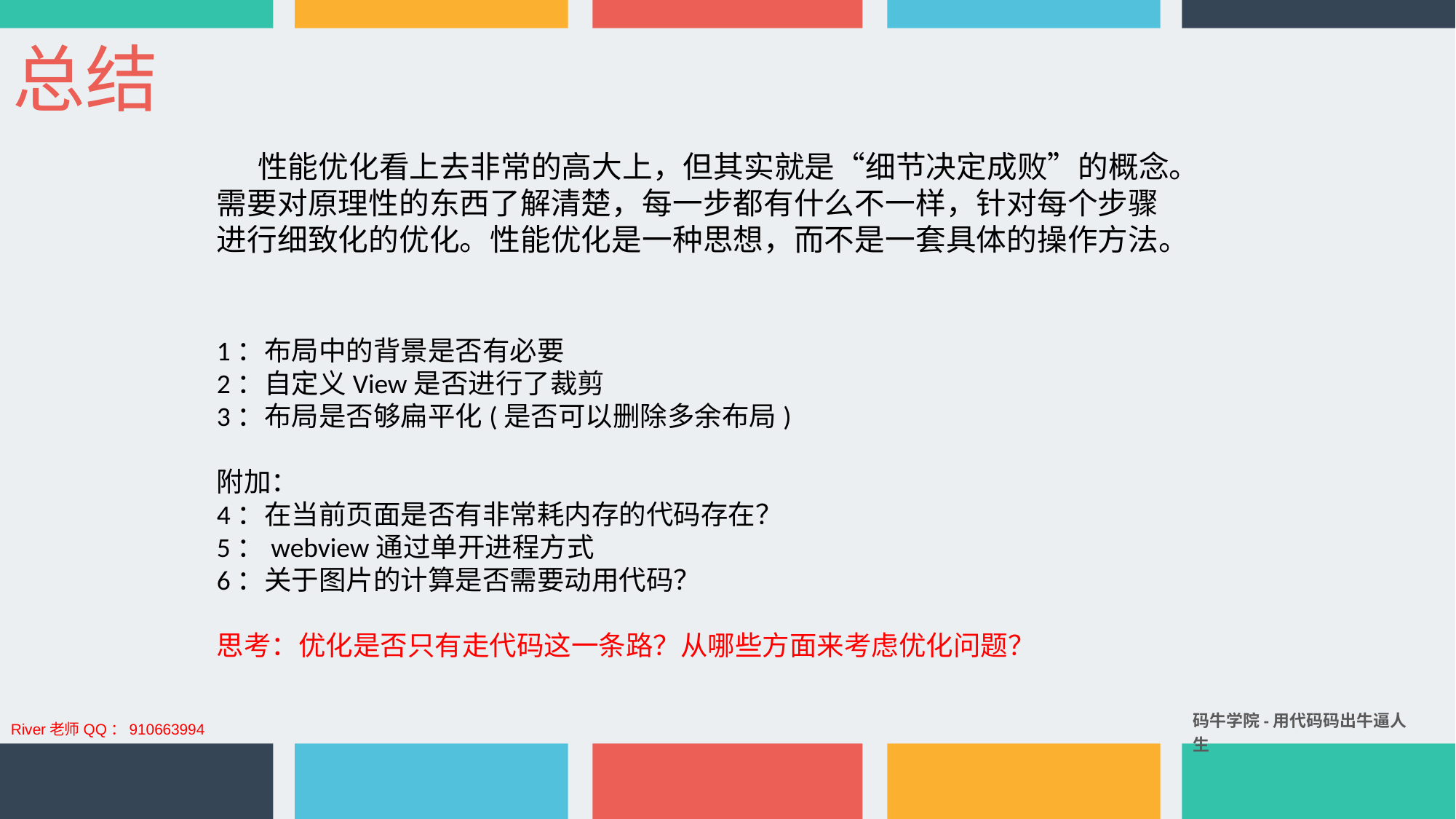

总结
     性能优化看上去非常的高大上，但其实就是“细节决定成败”的概念。需要对原理性的东西了解清楚，每一步都有什么不一样，针对每个步骤进行细致化的优化。性能优化是一种思想，而不是一套具体的操作方法。
1：布局中的背景是否有必要
2：自定义View是否进行了裁剪
3：布局是否够扁平化(是否可以删除多余布局)

附加：
4：在当前页面是否有非常耗内存的代码存在？
5：webview通过单开进程方式
6：关于图片的计算是否需要动用代码？

思考：优化是否只有走代码这一条路？从哪些方面来考虑优化问题？

码牛学院-用代码码出牛逼人生
River老师QQ：910663994